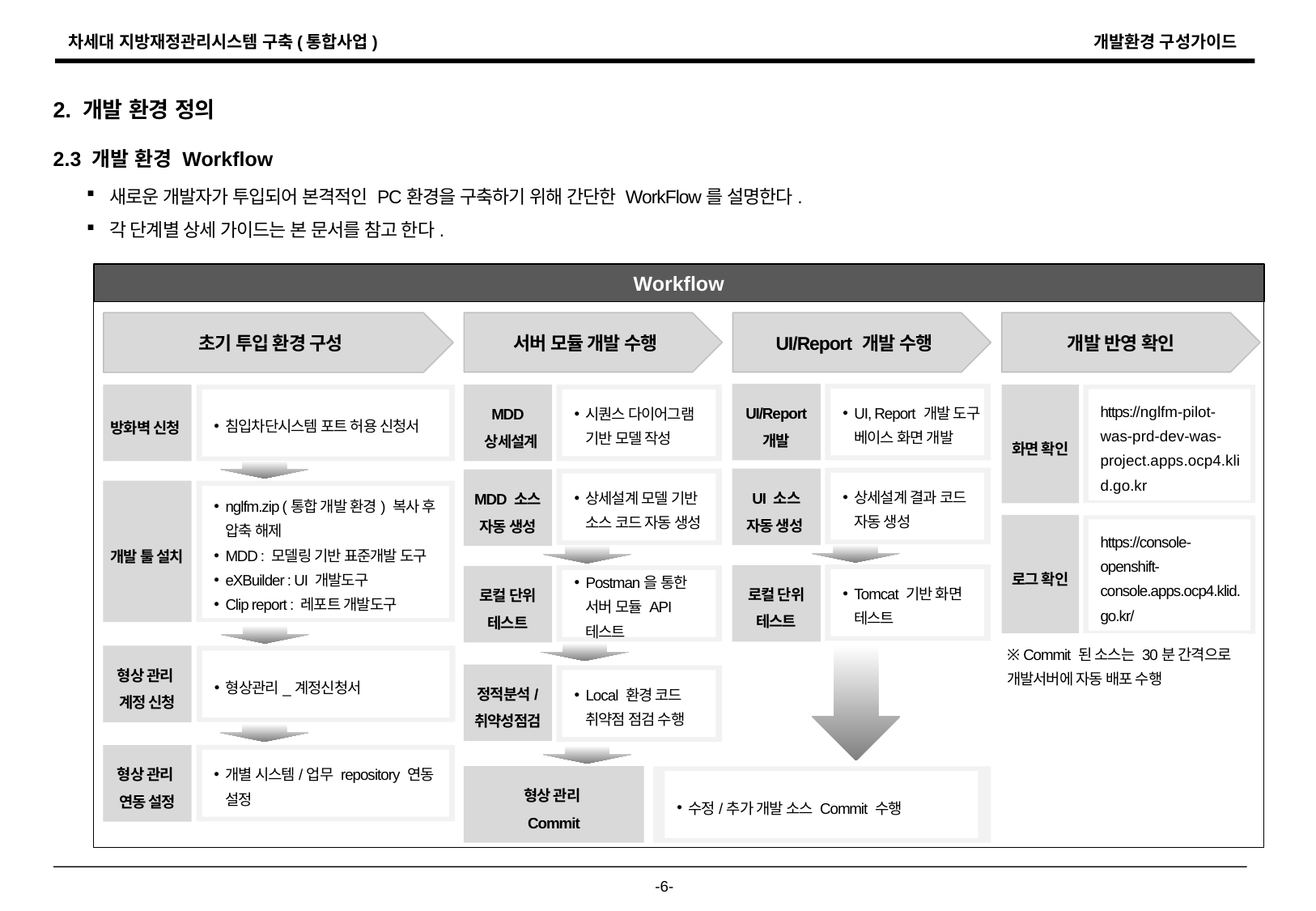

2. 개발 환경 정의
2.3 개발 환경 Workflow
새로운 개발자가 투입되어 본격적인 PC환경을 구축하기 위해 간단한 WorkFlow를 설명한다.
각 단계별 상세 가이드는 본 문서를 참고 한다.
Workflow

초기 투입 환경 구성
서버 모듈 개발 수행
UI/Report 개발 수행
개발 반영 확인
UI/Report
개발

방화벽 신청
MDD
 상세설계
화면 확인

UI, Report 개발 도구 베이스 화면 개발
https://nglfm-pilot-was-prd-dev-was-project.apps.ocp4.klid.go.kr
시퀀스 다이어그램 기반 모델 작성
침입차단시스템 포트 허용 신청서

UI 소스
자동 생성

MDD 소스
자동 생성
상세설계 결과 코드 자동 생성
상세설계 모델 기반 소스 코드 자동 생성
개발 툴 설치

nglfm.zip (통합 개발 환경) 복사 후 압축 해제
MDD : 모델링 기반 표준개발 도구
eXBuilder : UI 개발도구
Clip report : 레포트 개발도구
로그 확인

https://console-openshift-console.apps.ocp4.klid.go.kr/

로컬 단위
테스트

로컬 단위
테스트
Tomcat 기반 화면 테스트
Postman을 통한 서버 모듈 API 테스트

※ Commit 된 소스는 30분 간격으로 개발서버에 자동 배포 수행

형상 관리
계정 신청

형상관리_계정신청서
정적분석/
취약성점검

Local 환경 코드 취약점 점검 수행

형상 관리
연동 설정

개별 시스템/업무 repository 연동 설정
형상 관리
Commit

수정/추가 개발 소스 Commit 수행